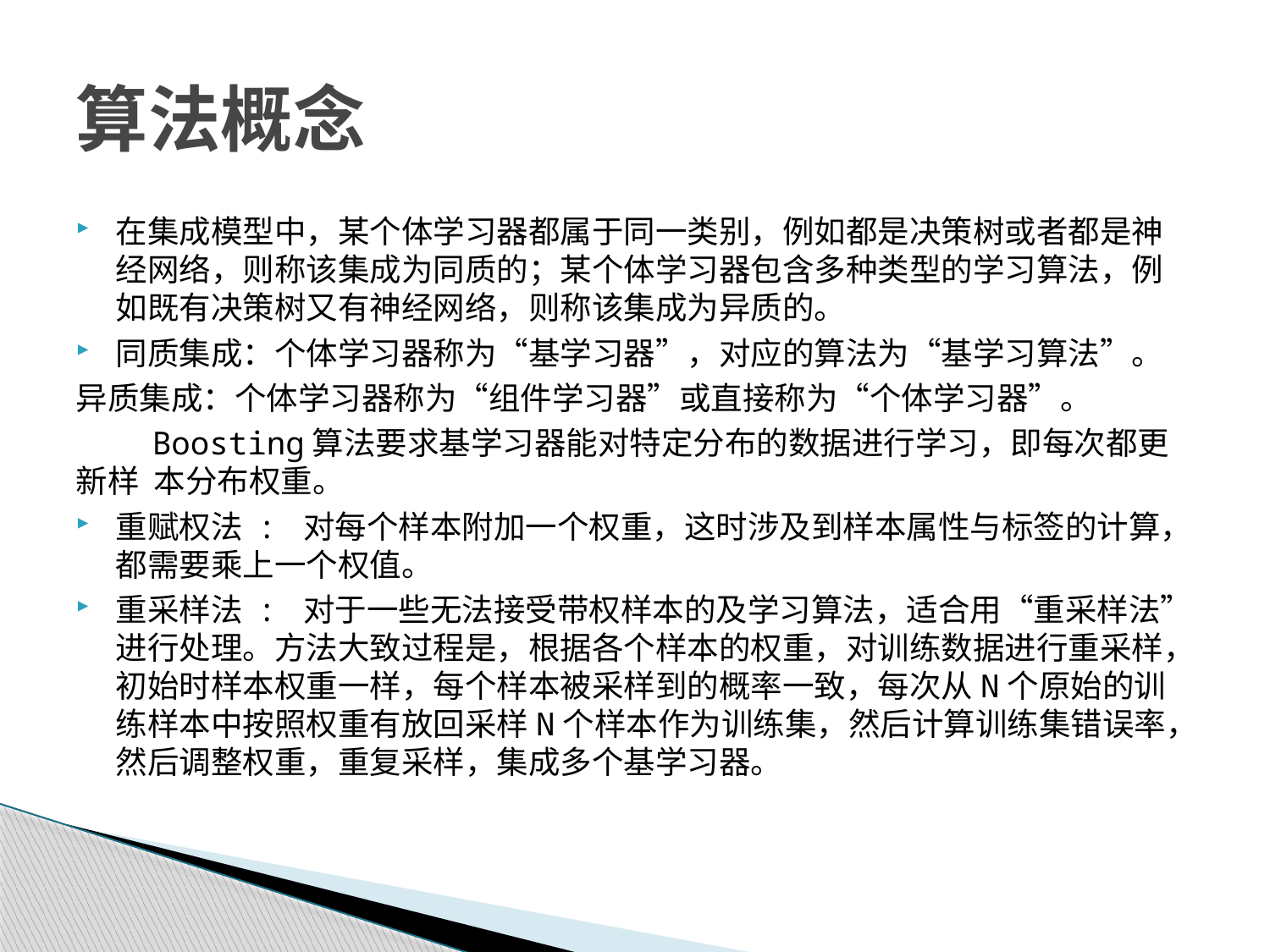

# 算法概念
在集成模型中，某个体学习器都属于同一类别，例如都是决策树或者都是神经网络，则称该集成为同质的；某个体学习器包含多种类型的学习算法，例如既有决策树又有神经网络，则称该集成为异质的。
同质集成：个体学习器称为“基学习器”，对应的算法为“基学习算法”。
异质集成：个体学习器称为“组件学习器”或直接称为“个体学习器”。
    Boosting算法要求基学习器能对特定分布的数据进行学习，即每次都更新样  本分布权重。
重赋权法 : 对每个样本附加一个权重，这时涉及到样本属性与标签的计算，都需要乘上一个权值。
重采样法 : 对于一些无法接受带权样本的及学习算法，适合用“重采样法”进行处理。方法大致过程是，根据各个样本的权重，对训练数据进行重采样，初始时样本权重一样，每个样本被采样到的概率一致，每次从N个原始的训练样本中按照权重有放回采样N个样本作为训练集，然后计算训练集错误率，然后调整权重，重复采样，集成多个基学习器。